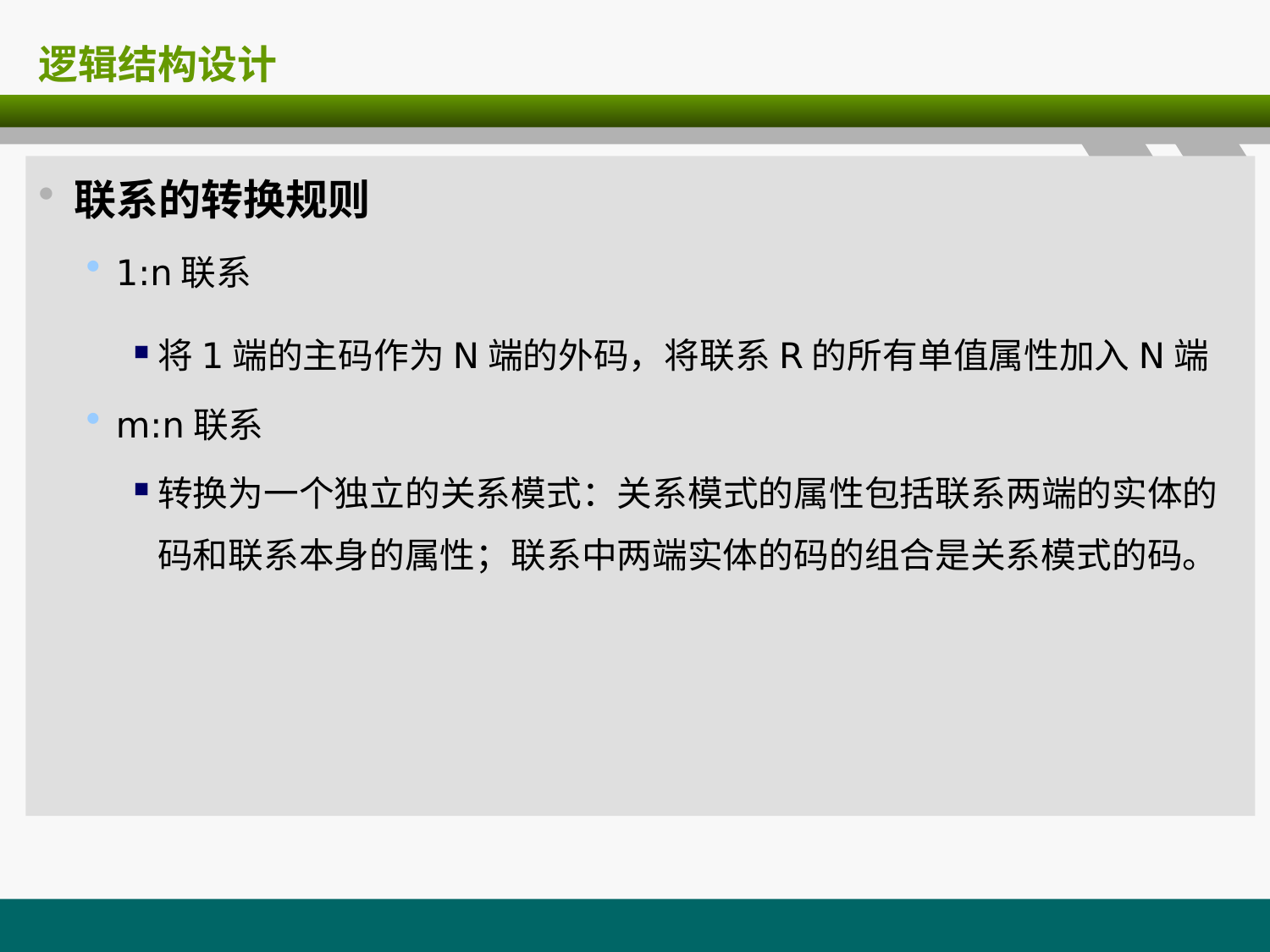

# 逻辑结构设计
联系的转换规则
1:n联系
将1端的主码作为N端的外码，将联系R的所有单值属性加入N端
m:n联系
转换为一个独立的关系模式：关系模式的属性包括联系两端的实体的码和联系本身的属性；联系中两端实体的码的组合是关系模式的码。